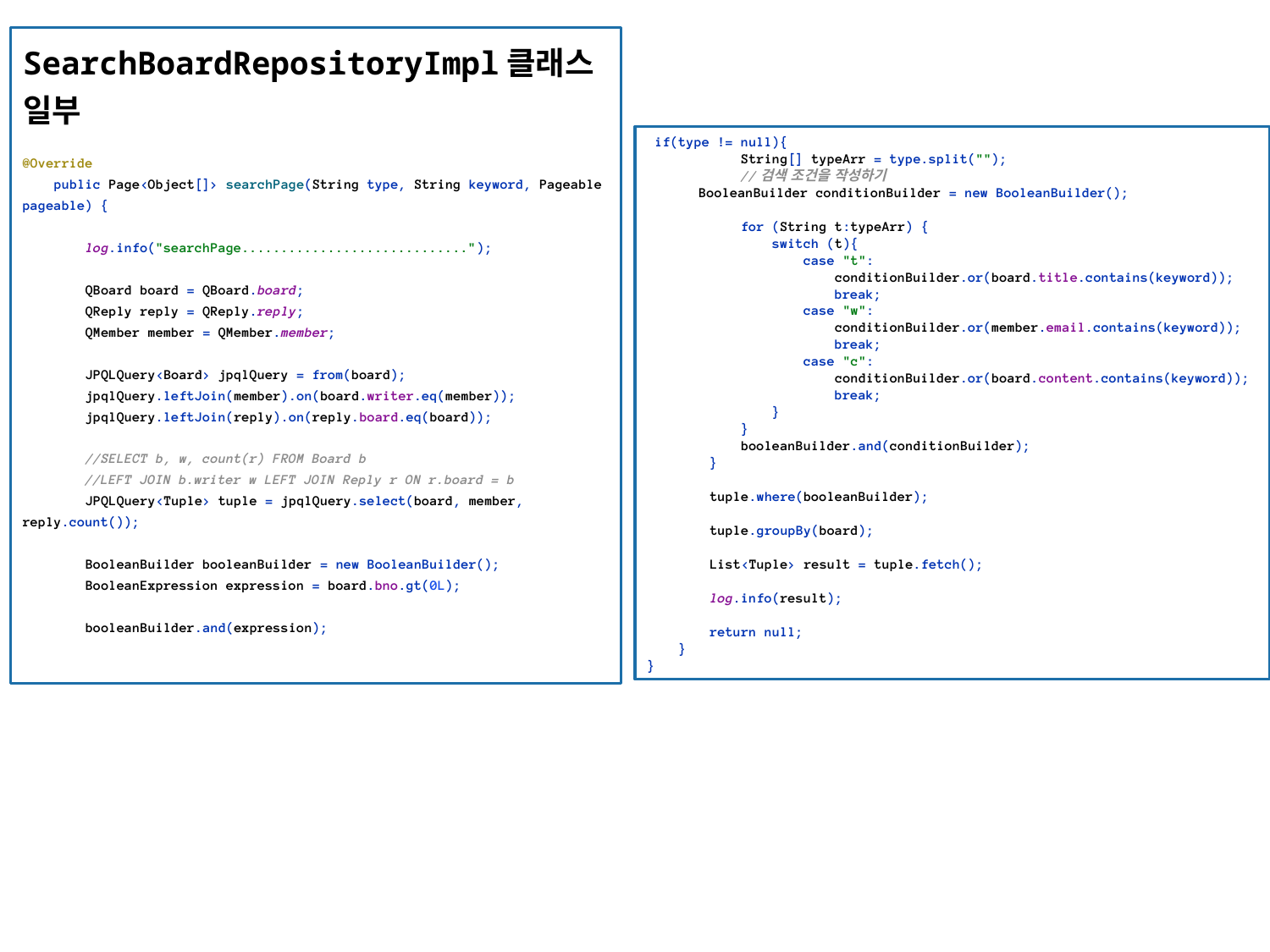

SearchBoardRepositoryImpl클래스 일부
@Override
    public Page<Object[]> searchPage(String type, String keyword, Pageable pageable) {
        log.info("searchPage.............................");
        QBoard board = QBoard.board;
        QReply reply = QReply.reply;
        QMember member = QMember.member;
        JPQLQuery<Board> jpqlQuery = from(board);
        jpqlQuery.leftJoin(member).on(board.writer.eq(member));
        jpqlQuery.leftJoin(reply).on(reply.board.eq(board));
        //SELECT b, w, count(r) FROM Board b
        //LEFT JOIN b.writer w LEFT JOIN Reply r ON r.board = b
        JPQLQuery<Tuple> tuple = jpqlQuery.select(board, member, reply.count());
        BooleanBuilder booleanBuilder = new BooleanBuilder();
        BooleanExpression expression = board.bno.gt(0L);
        booleanBuilder.and(expression);
 if(type != null){
            String[] typeArr = type.split("");
            //검색 조건을 작성하기
            BooleanBuilder conditionBuilder = new BooleanBuilder();
            for (String t:typeArr) {
                switch (t){
                    case "t":
                        conditionBuilder.or(board.title.contains(keyword));
                        break;
                    case "w":
                        conditionBuilder.or(member.email.contains(keyword));
                        break;
                    case "c":
                        conditionBuilder.or(board.content.contains(keyword));
                        break;
                }
            }
            booleanBuilder.and(conditionBuilder);
        }
        tuple.where(booleanBuilder);
        tuple.groupBy(board);
        List<Tuple> result = tuple.fetch();
        log.info(result);
        return null;
    }
}